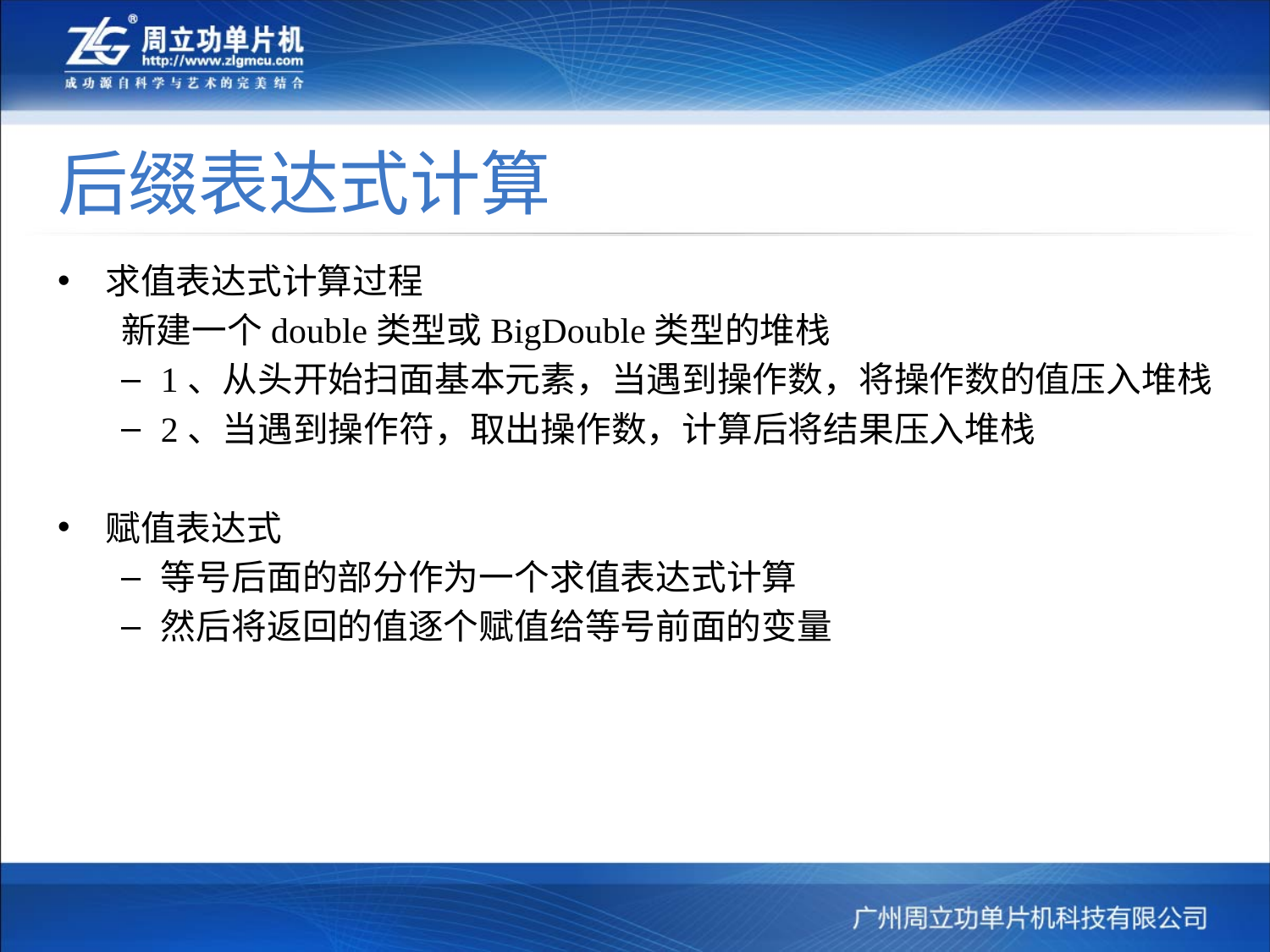

# 后缀表达式计算
求值表达式计算过程
新建一个double类型或BigDouble类型的堆栈
1、从头开始扫面基本元素，当遇到操作数，将操作数的值压入堆栈
2、当遇到操作符，取出操作数，计算后将结果压入堆栈

赋值表达式
等号后面的部分作为一个求值表达式计算
然后将返回的值逐个赋值给等号前面的变量